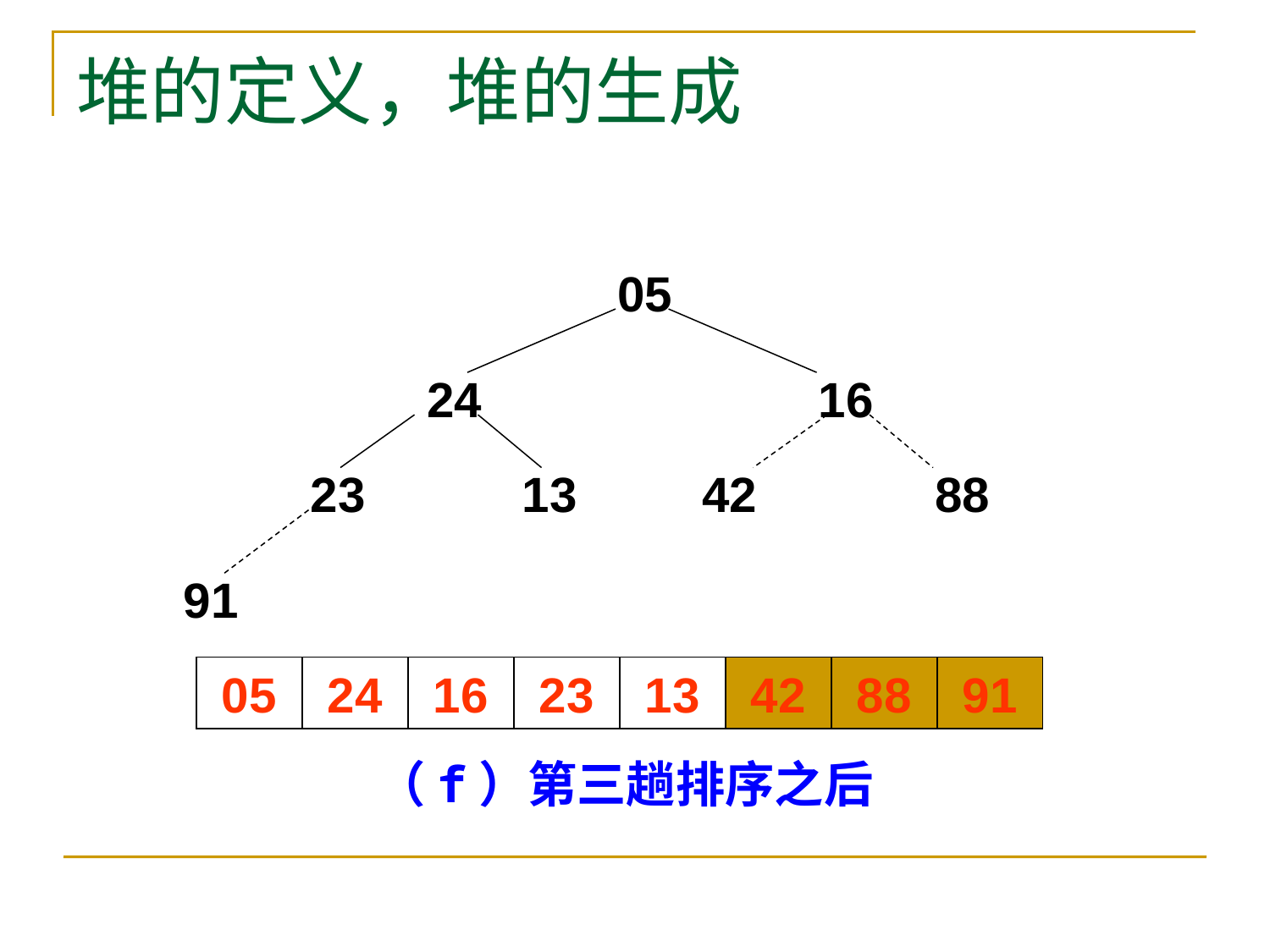

# 堆的定义，堆的生成
05

24
16

23
13
42
88

91
05
24
16
23
13
42
88
91
（f）第三趟排序之后